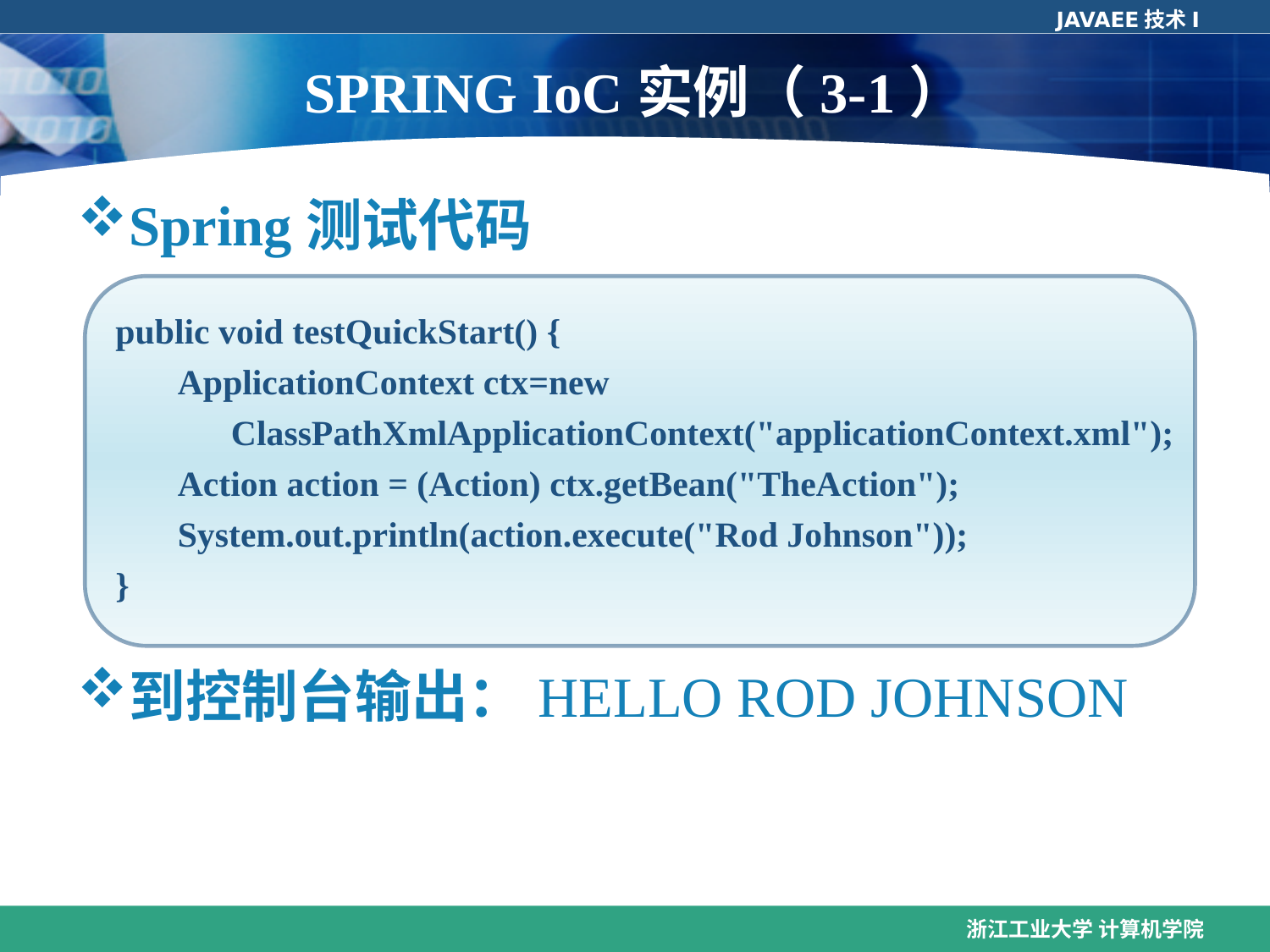

# SPRING IoC实例（3-1）
Spring测试代码

到控制台输出：HELLO ROD JOHNSON
public void testQuickStart() {
       ApplicationContext ctx=new
             ClassPathXmlApplicationContext("applicationContext.xml");
       Action action = (Action) ctx.getBean("TheAction");
       System.out.println(action.execute("Rod Johnson"));
}